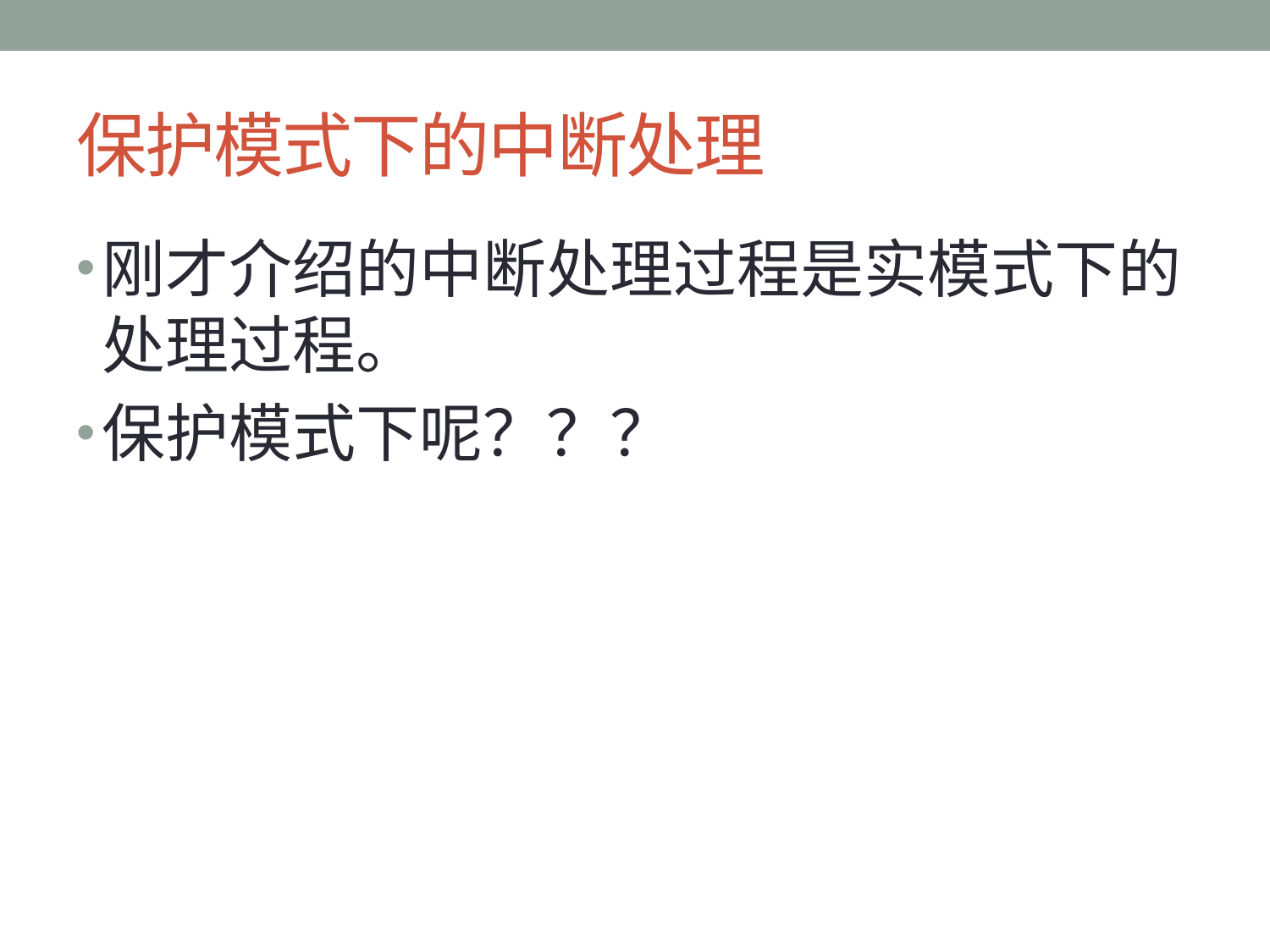

# 保护模式下的中断处理
刚才介绍的中断处理过程是实模式下的处理过程。
保护模式下呢？？？